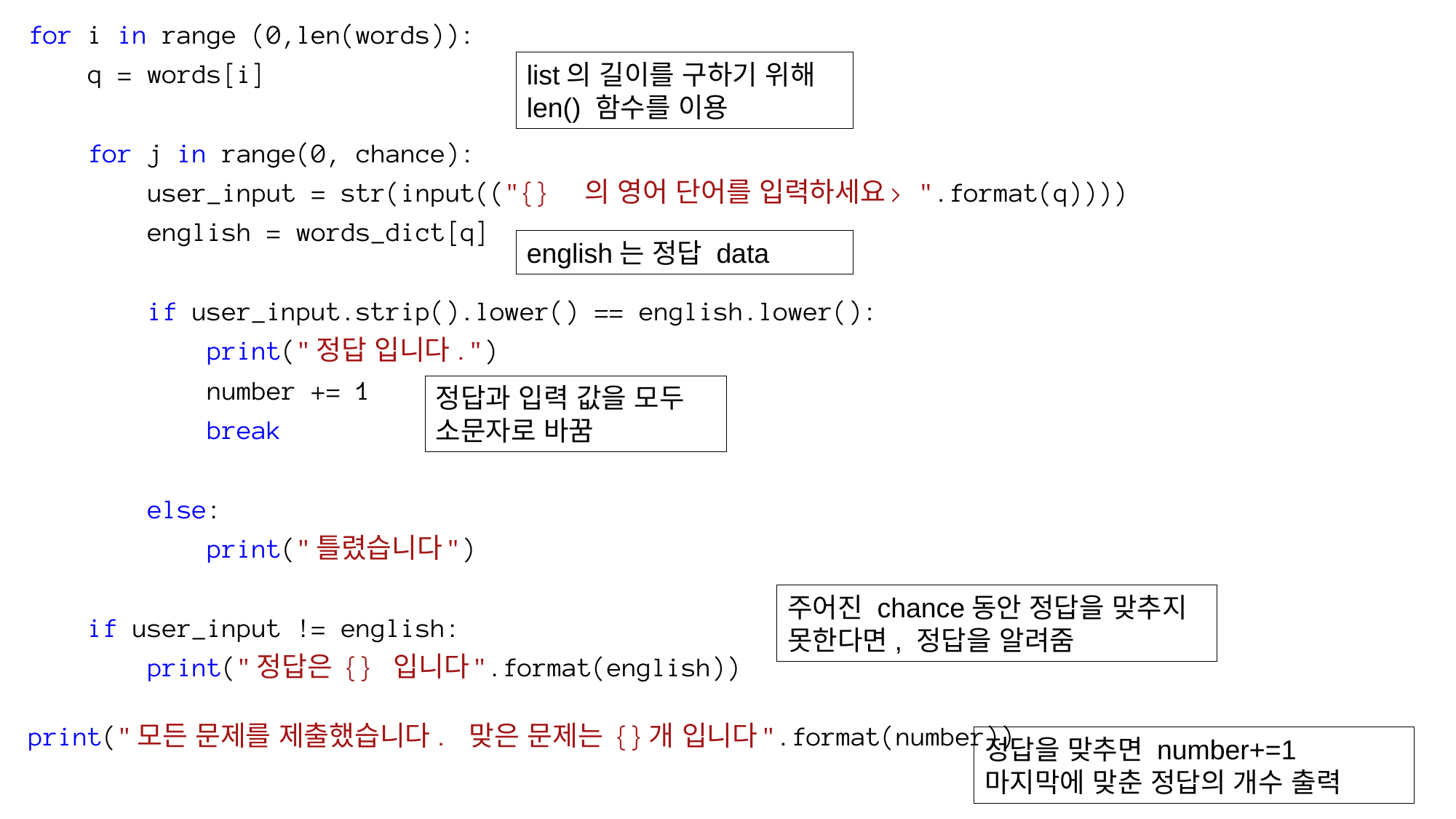

for i in range (0,len(words)):
    q = words[i]

    for j in range(0, chance):
        user_input = str(input(("{}  의 영어 단어를 입력하세요> ".format(q))))
        english = words_dict[q]

        if user_input.strip().lower() == english.lower():
            print("정답 입니다.")
            number += 1
            break

        else:
            print("틀렸습니다")

    if user_input != english:
        print("정답은 {} 입니다".format(english))
print("모든 문제를 제출했습니다. 맞은 문제는 {}개 입니다".format(number))

list의 길이를 구하기 위해 len() 함수를 이용
english는 정답 data
정답과 입력 값을 모두 소문자로 바꿈
주어진 chance동안 정답을 맞추지 못한다면, 정답을 알려줌
정답을 맞추면 number+=1
마지막에 맞춘 정답의 개수 출력